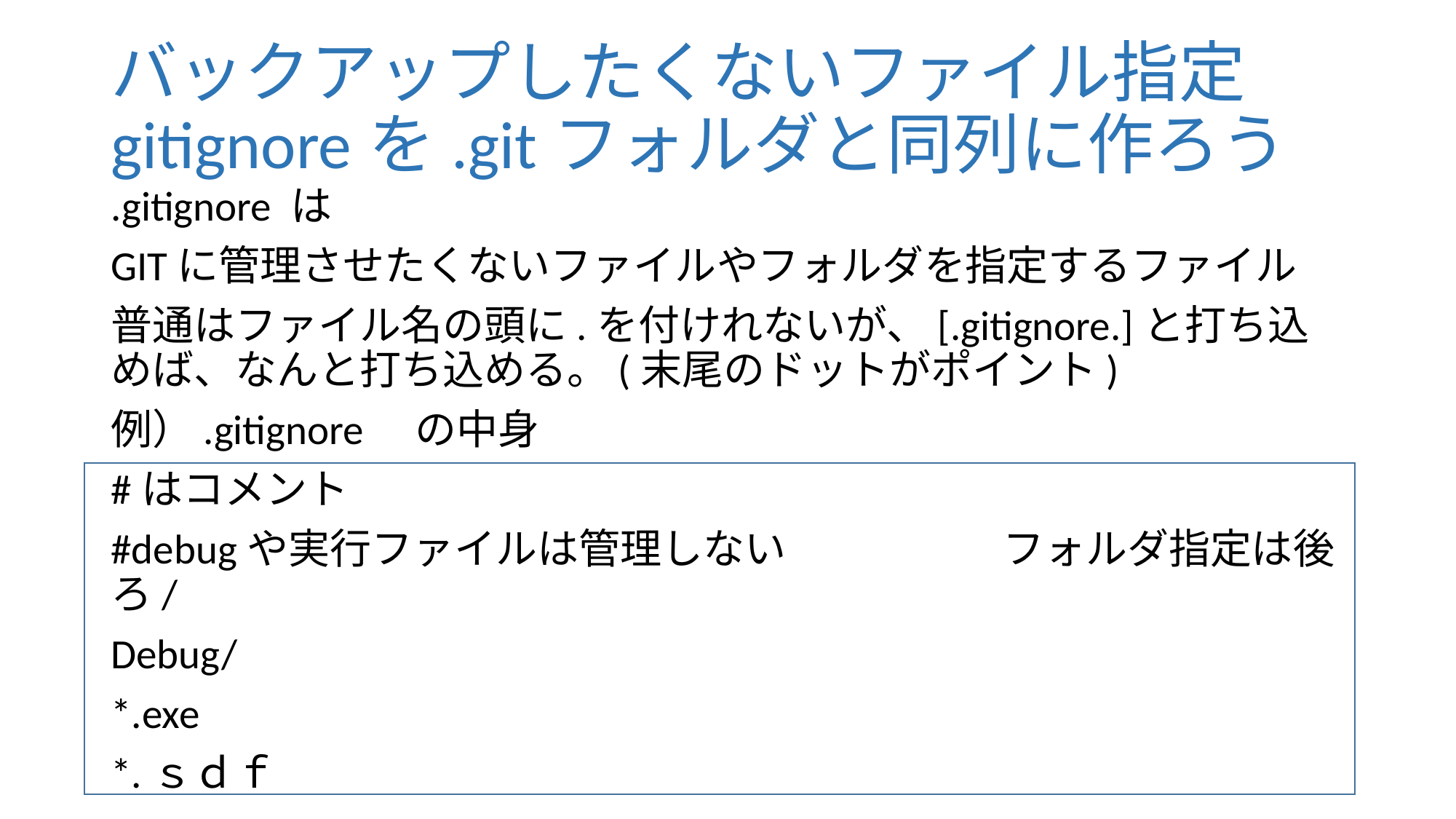

# バックアップしたくないファイル指定 gitignoreを.gitフォルダと同列に作ろう
.gitignore は
GITに管理させたくないファイルやフォルダを指定するファイル
普通はファイル名の頭に.を付けれないが、[.gitignore.]と打ち込めば、なんと打ち込める。(末尾のドットがポイント)
例）.gitignore　の中身
#はコメント
#debugや実行ファイルは管理しない 　　　　　フォルダ指定は後ろ/
Debug/
*.exe
*.ｓｄｆ